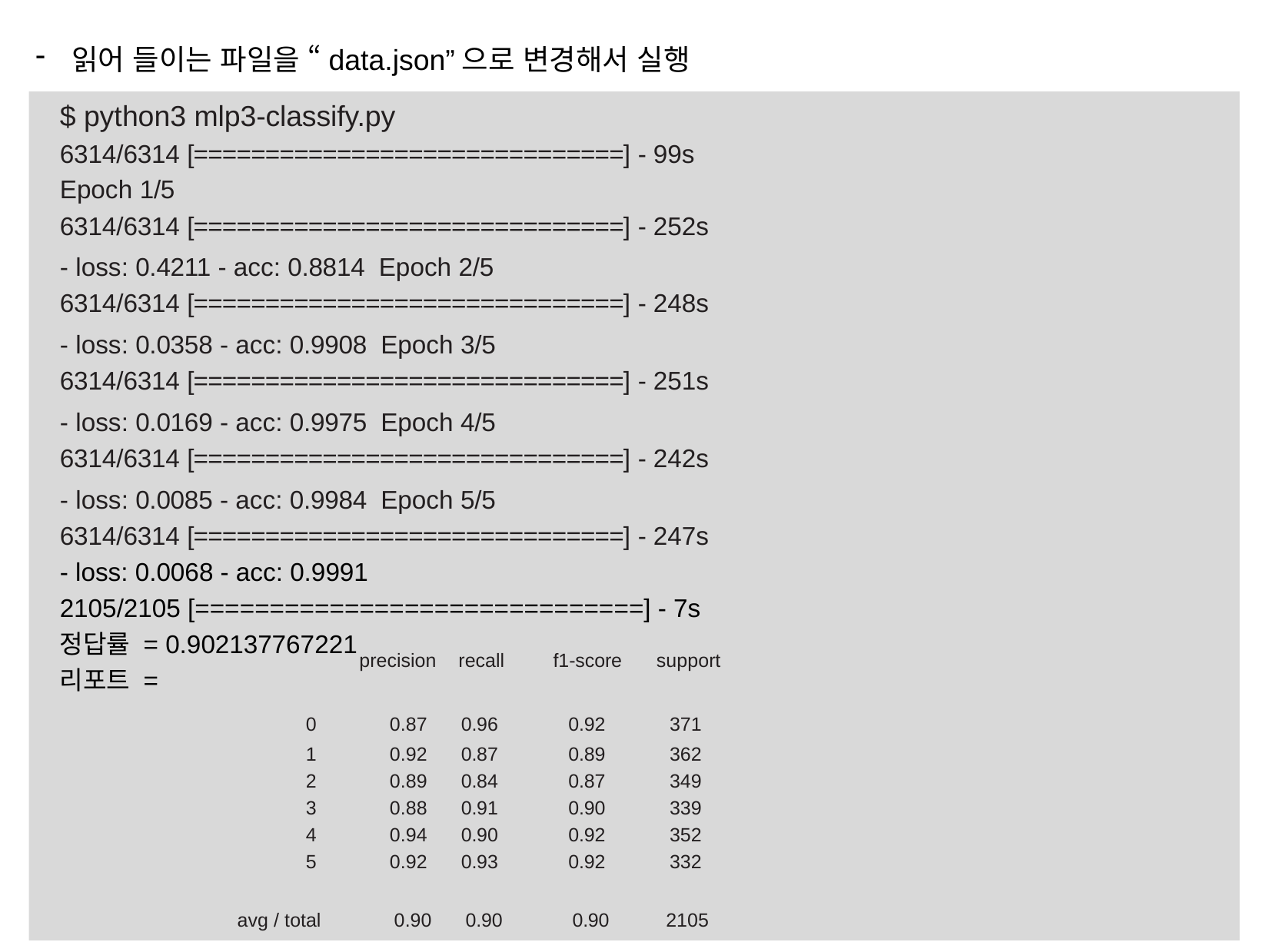

읽어 들이는 파일을 “data.json”으로 변경해서 실행
$ python3 mlp3-classify.py
6314/6314 [==============================] - 99s
Epoch 1/5
6314/6314 [==============================] - 252s
- loss: 0.4211 - acc: 0.8814  Epoch 2/5
6314/6314 [==============================] - 248s
- loss: 0.0358 - acc: 0.9908  Epoch 3/5
6314/6314 [==============================] - 251s
- loss: 0.0169 - acc: 0.9975  Epoch 4/5
6314/6314 [==============================] - 242s
- loss: 0.0085 - acc: 0.9984  Epoch 5/5
6314/6314 [==============================] - 247s
- loss: 0.0068 - acc: 0.9991
2105/2105 [==============================] - 7s
정답률 = 0.902137767221
리포트 =

|  | precision | recall | f1-score | support |
| --- | --- | --- | --- | --- |
| 0 | 0.87 | 0.96 | 0.92 | 371 |
| 1 | 0.92 | 0.87 | 0.89 | 362 |
| 2 | 0.89 | 0.84 | 0.87 | 349 |
| 3 | 0.88 | 0.91 | 0.90 | 339 |
| 4 | 0.94 | 0.90 | 0.92 | 352 |
| 5 | 0.92 | 0.93 | 0.92 | 332 |
| avg / total | 0.90 | 0.90 | 0.90 | 2105 |